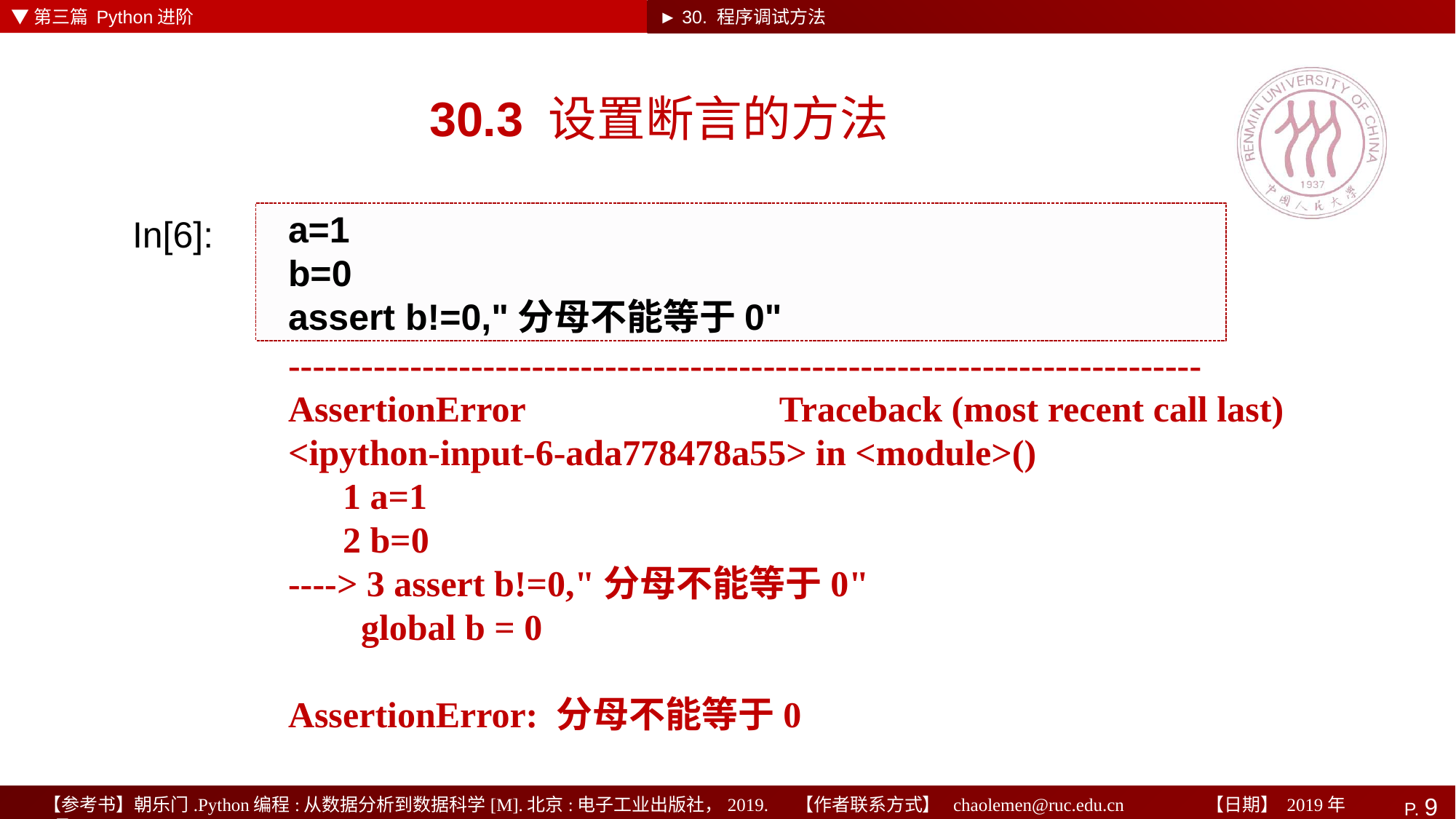

▼第三篇 Python进阶
► 30. 程序调试方法
# 30.3 设置断言的方法
a=1
b=0
assert b!=0,"分母不能等于0"
In[6]:
---------------------------------------------------------------------------
AssertionError                            Traceback (most recent call last)
<ipython-input-6-ada778478a55> in <module>()
      1 a=1
      2 b=0
----> 3 assert b!=0,"分母不能等于0"
        global b = 0

AssertionError: 分母不能等于0